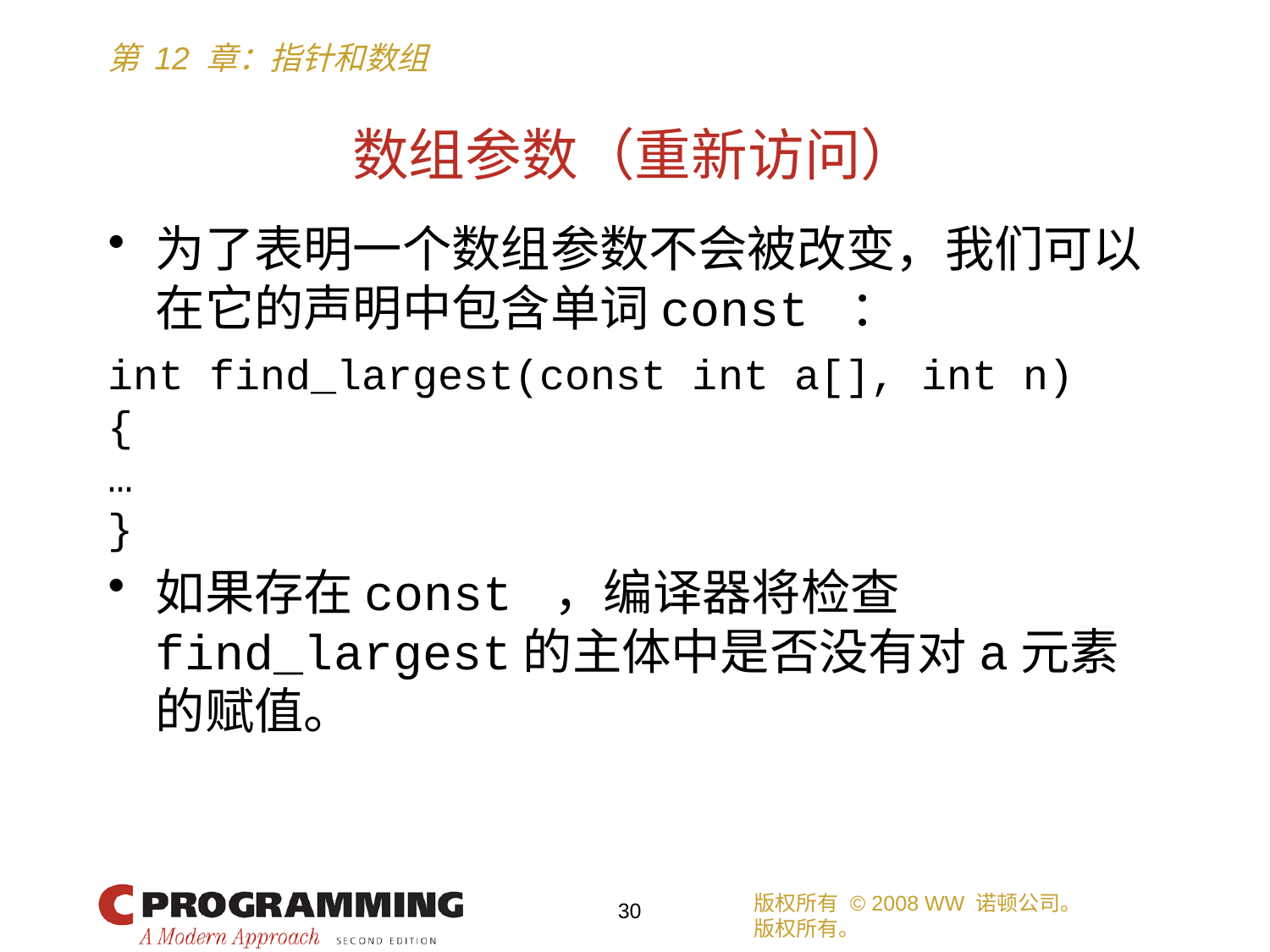

# 数组参数（重新访问）
为了表明一个数组参数不会被改变，我们可以在它的声明中包含单词const ：
int find_largest(const int a[], int n)
{
…
}
如果存在const ，编译器将检查find_largest的主体中是否没有对a元素的赋值。
版权所有 © 2008 WW 诺顿公司。
版权所有。
30